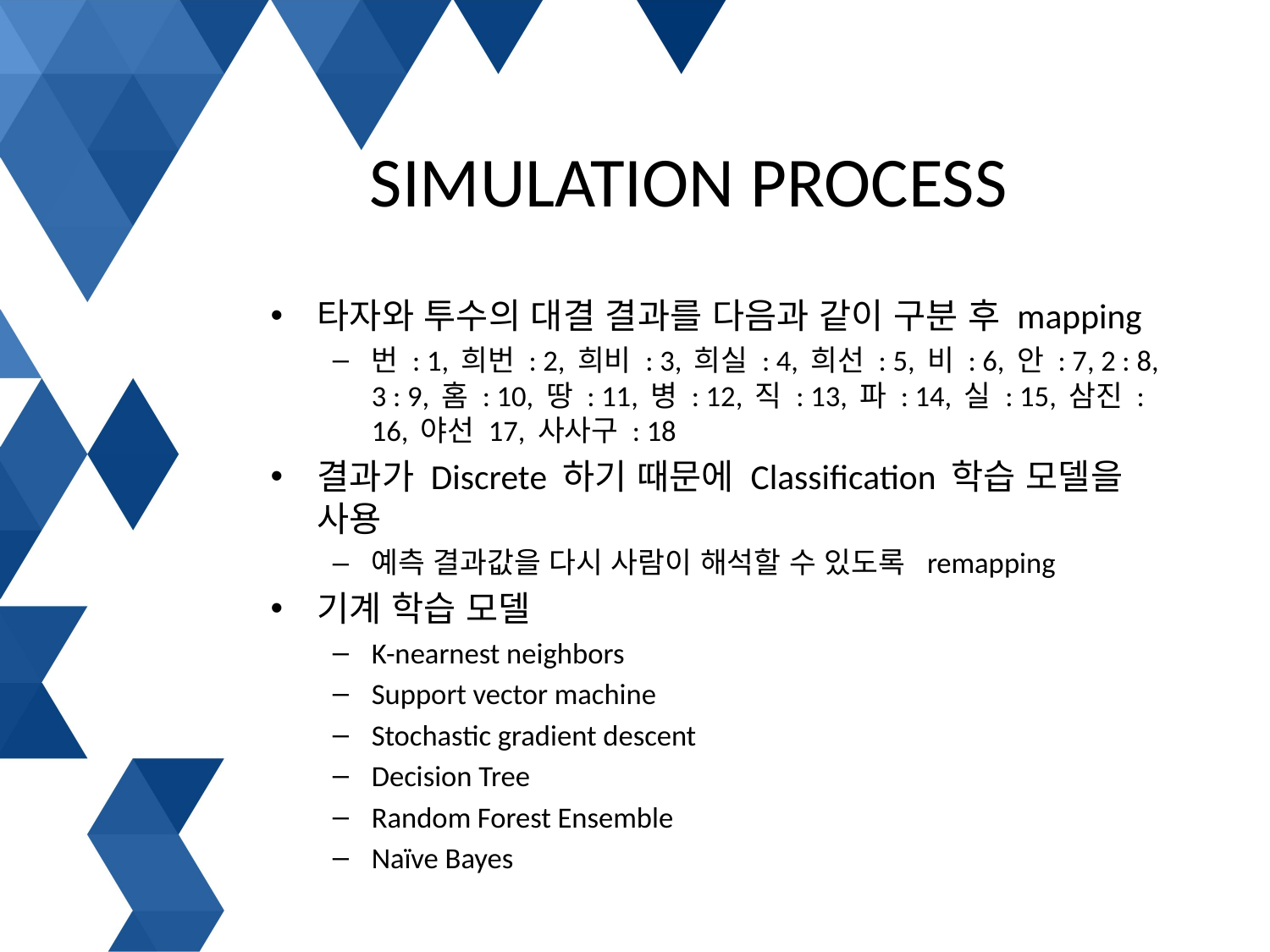

# Simulation Process
타자와 투수의 대결 결과를 다음과 같이 구분 후 mapping
번 : 1, 희번 : 2, 희비 : 3, 희실 : 4, 희선 : 5, 비 : 6, 안 : 7, 2 : 8, 3 : 9, 홈 : 10, 땅 : 11, 병 : 12, 직 : 13, 파 : 14, 실 : 15, 삼진 : 16, 야선 17, 사사구 : 18
결과가 Discrete 하기 때문에 Classification 학습 모델을 사용
예측 결과값을 다시 사람이 해석할 수 있도록  remapping
기계 학습 모델
K-nearnest neighbors
Support vector machine
Stochastic gradient descent
Decision Tree
Random Forest Ensemble
Naïve Bayes